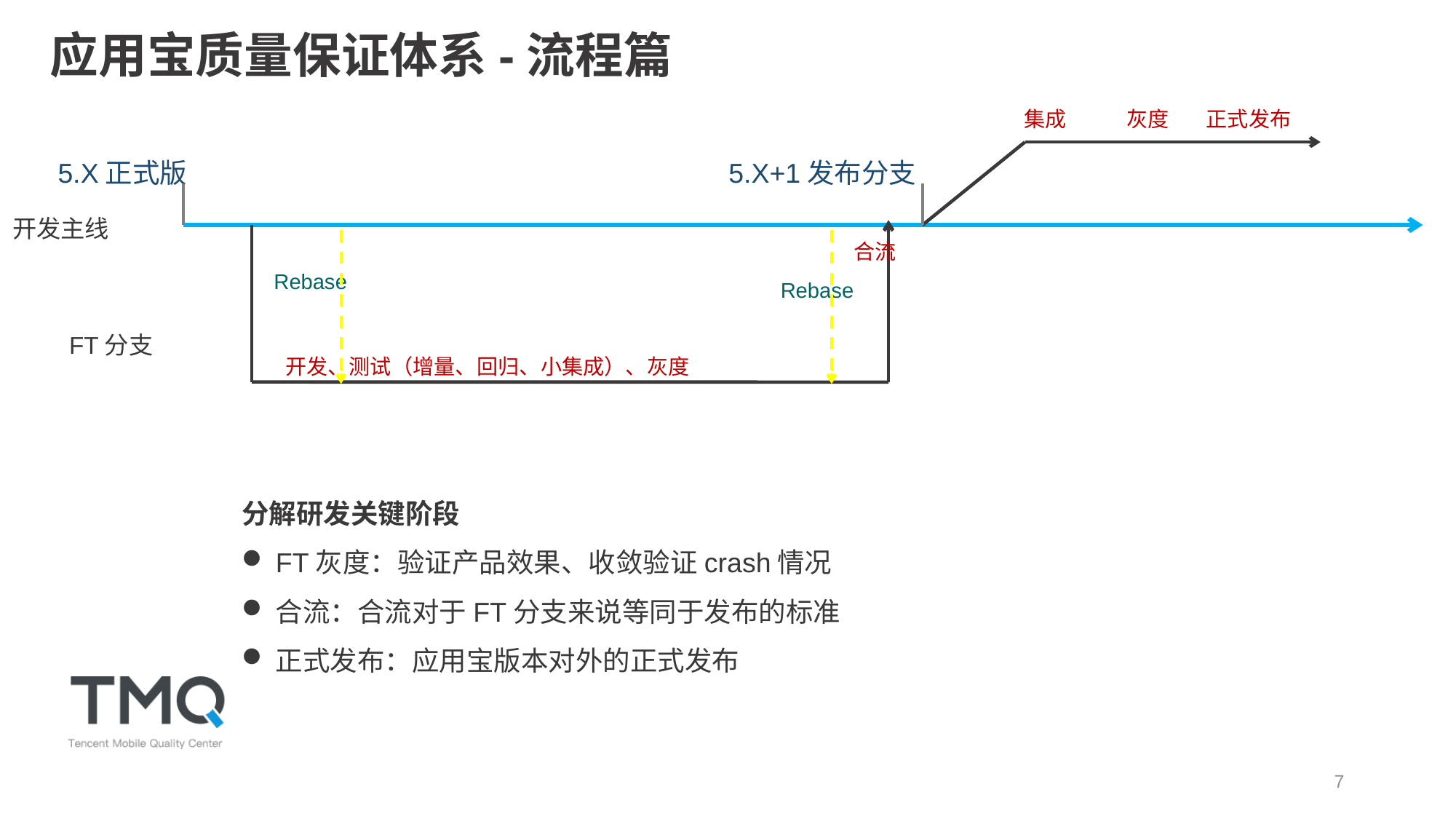

应用宝质量保证体系-流程篇
集成
灰度
正式发布
5.X正式版
5.X+1发布分支
开发主线
合流
Rebase
Rebase
FT分支
开发、测试（增量、回归、小集成）、灰度
分解研发关键阶段
FT灰度：验证产品效果、收敛验证crash情况
合流：合流对于FT分支来说等同于发布的标准
正式发布：应用宝版本对外的正式发布

7